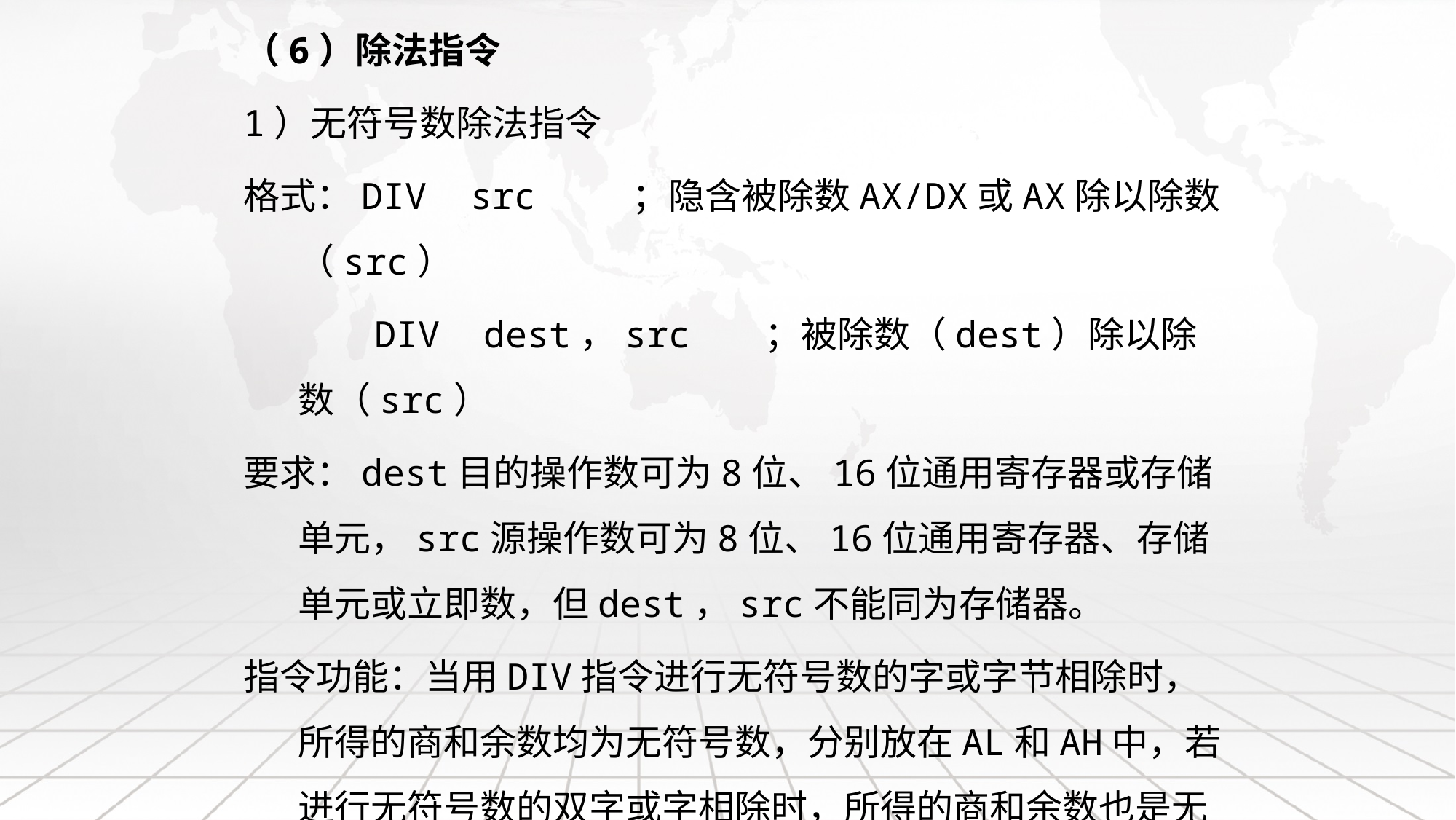

（6）除法指令
1）无符号数除法指令
格式：DIV  src    ；隐含被除数AX/DX或AX除以除数（src）
      DIV  dest，src   ；被除数（dest）除以除数（src）
要求：dest目的操作数可为8位、16位通用寄存器或存储单元，src源操作数可为8位、16位通用寄存器、存储单元或立即数，但dest，src不能同为存储器。
指令功能：当用DIV指令进行无符号数的字或字节相除时，所得的商和余数均为无符号数，分别放在AL和AH中，若进行无符号数的双字或字相除时，所得的商和余数也是无符号数，分别放在AX和DX中。